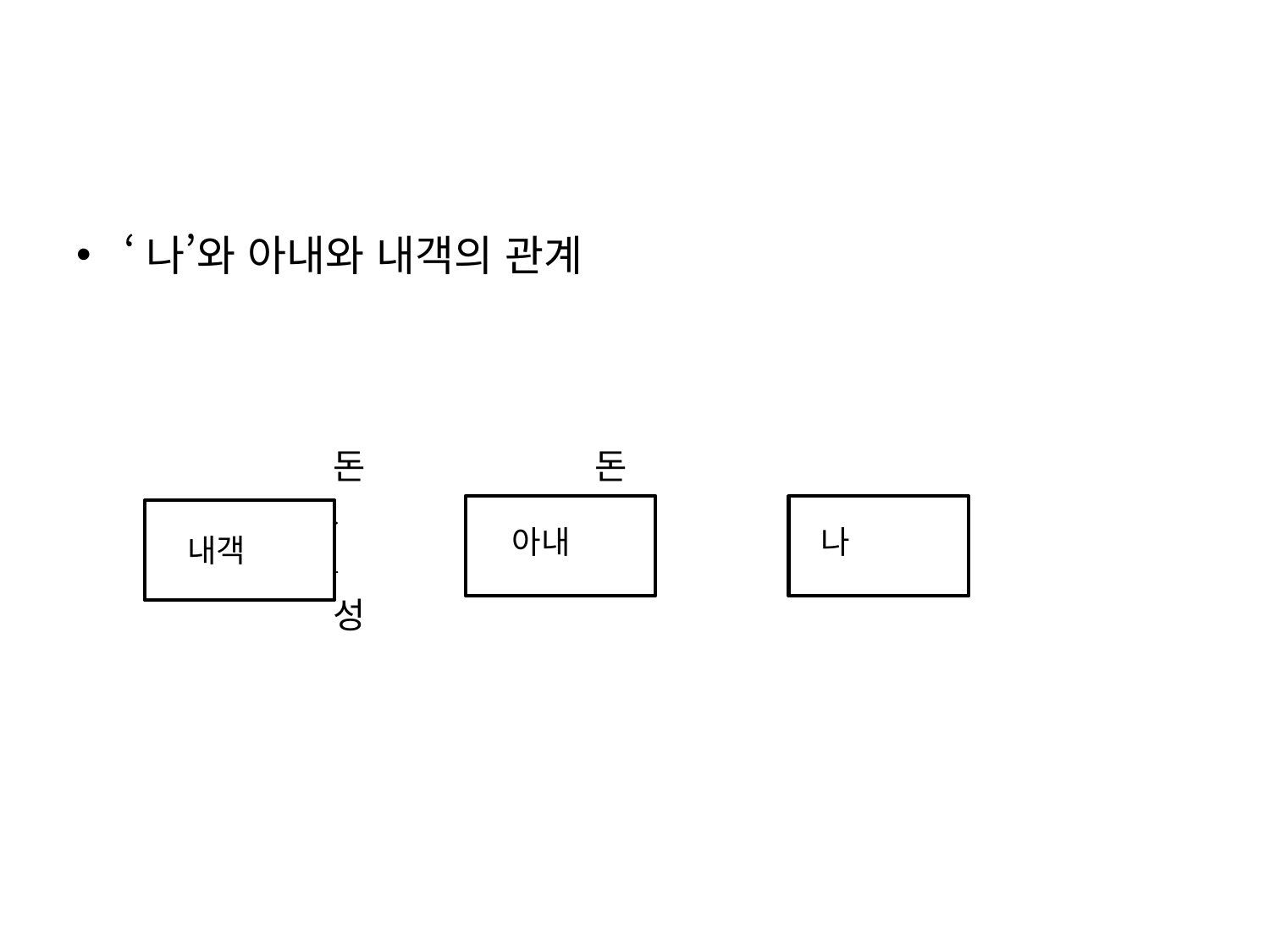

‘나’와 아내와 내객의 관계

                         돈                       돈
                        →                       →
                        ←
                         성

아내
나
내객